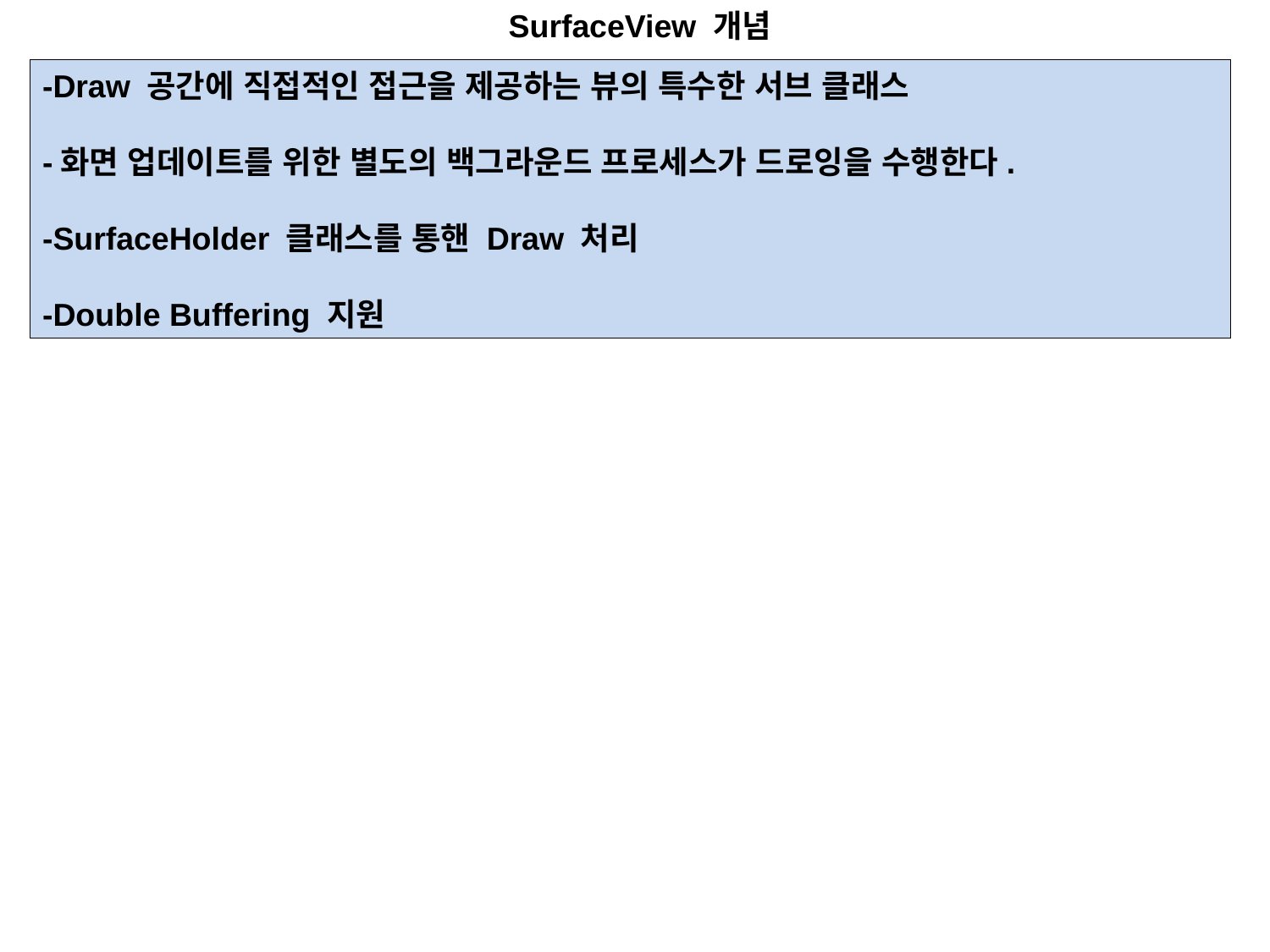

SurfaceView 개념
-Draw 공간에 직접적인 접근을 제공하는 뷰의 특수한 서브 클래스

-화면 업데이트를 위한 별도의 백그라운드 프로세스가 드로잉을 수행한다.

-SurfaceHolder 클래스를 통핸 Draw 처리

-Double Buffering 지원